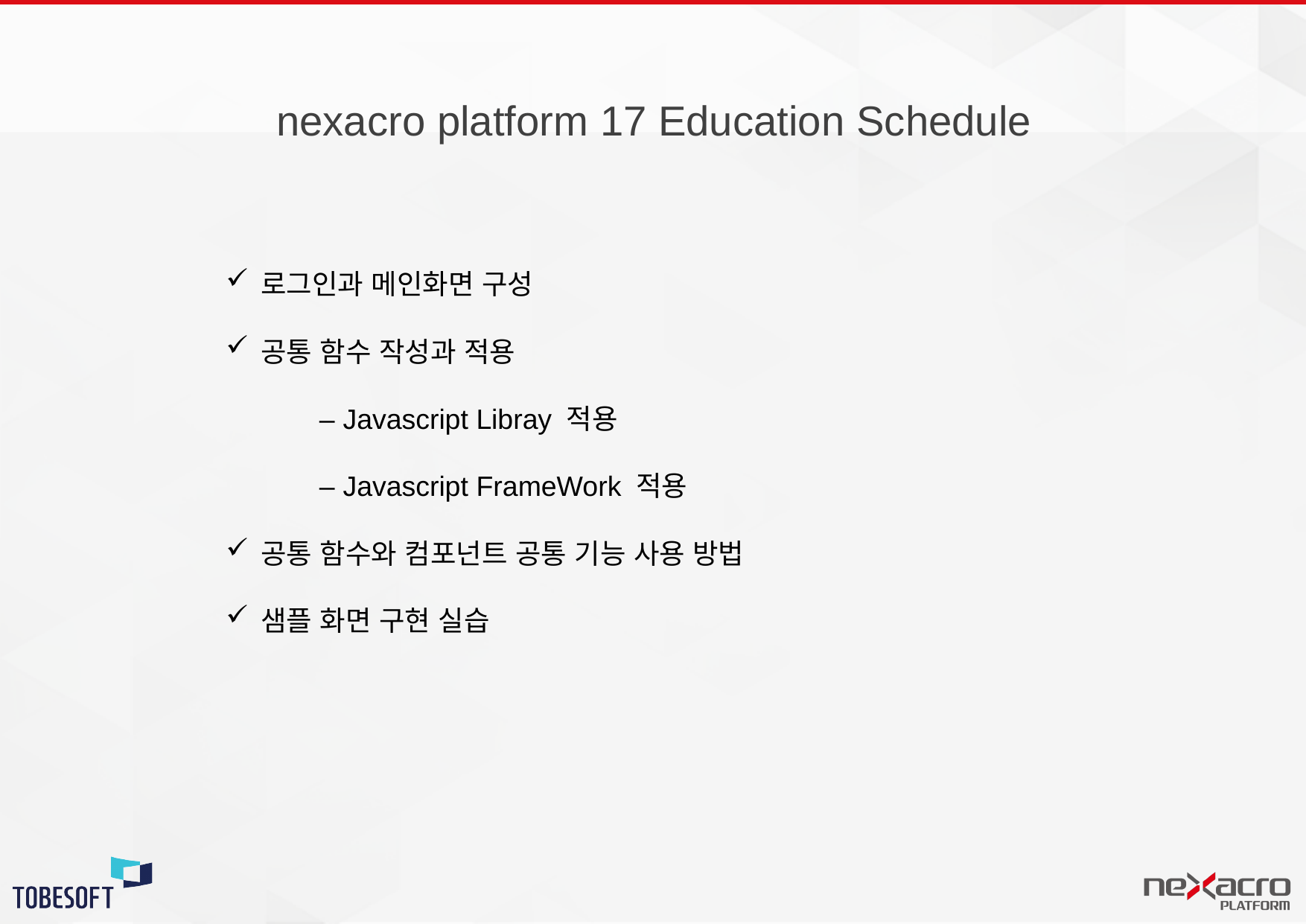

nexacro platform 17 Education Schedule
로그인과 메인화면 구성
공통 함수 작성과 적용
            – Javascript Libray 적용
            – Javascript FrameWork 적용
공통 함수와 컴포넌트 공통 기능 사용 방법
샘플 화면 구현 실습